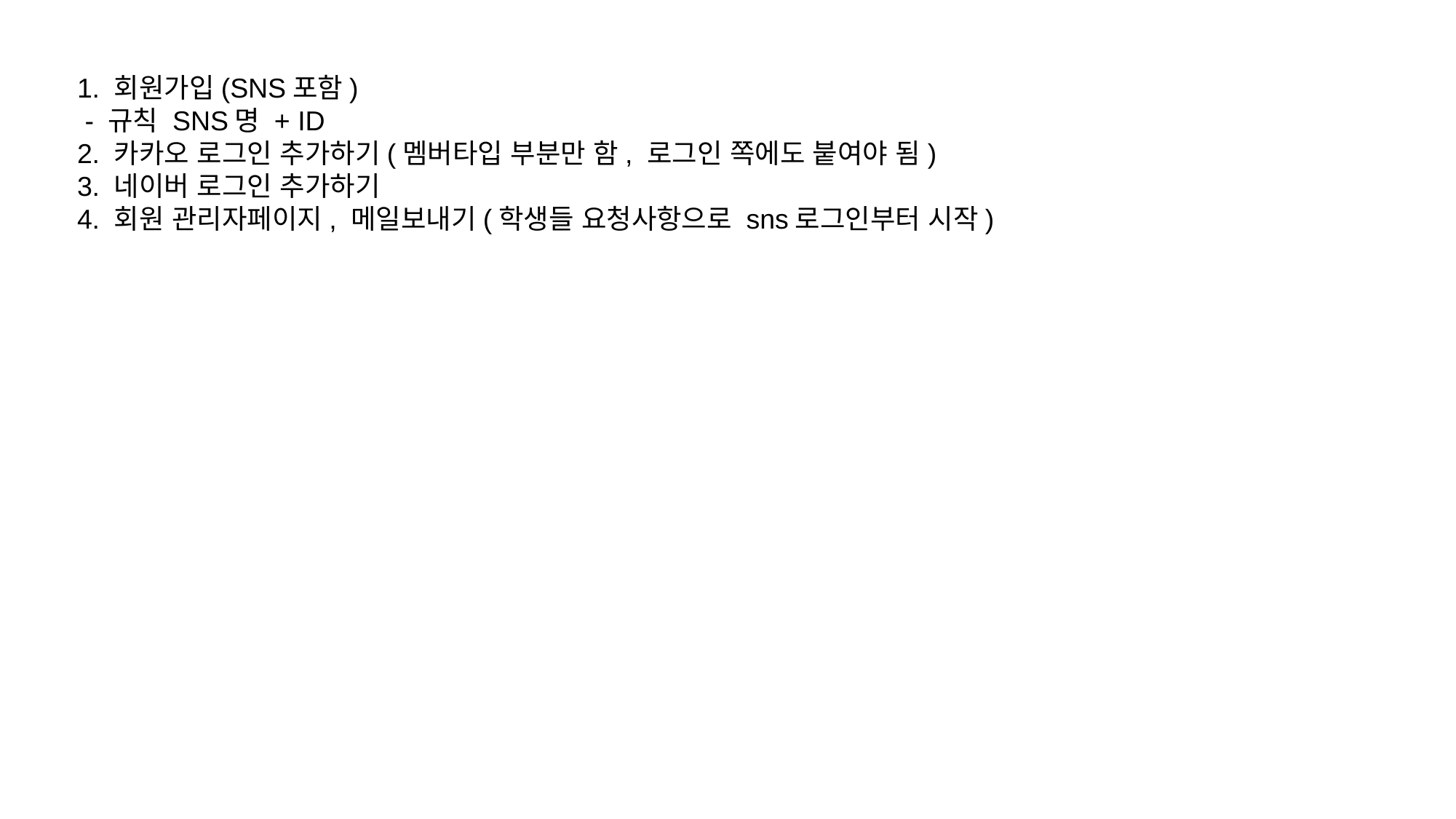

1. 회원가입(SNS포함)
 - 규칙 SNS명 + ID
2. 카카오 로그인 추가하기(멤버타입 부분만 함, 로그인 쪽에도 붙여야 됨)
3. 네이버 로그인 추가하기
4. 회원 관리자페이지, 메일보내기(학생들 요청사항으로 sns로그인부터 시작)